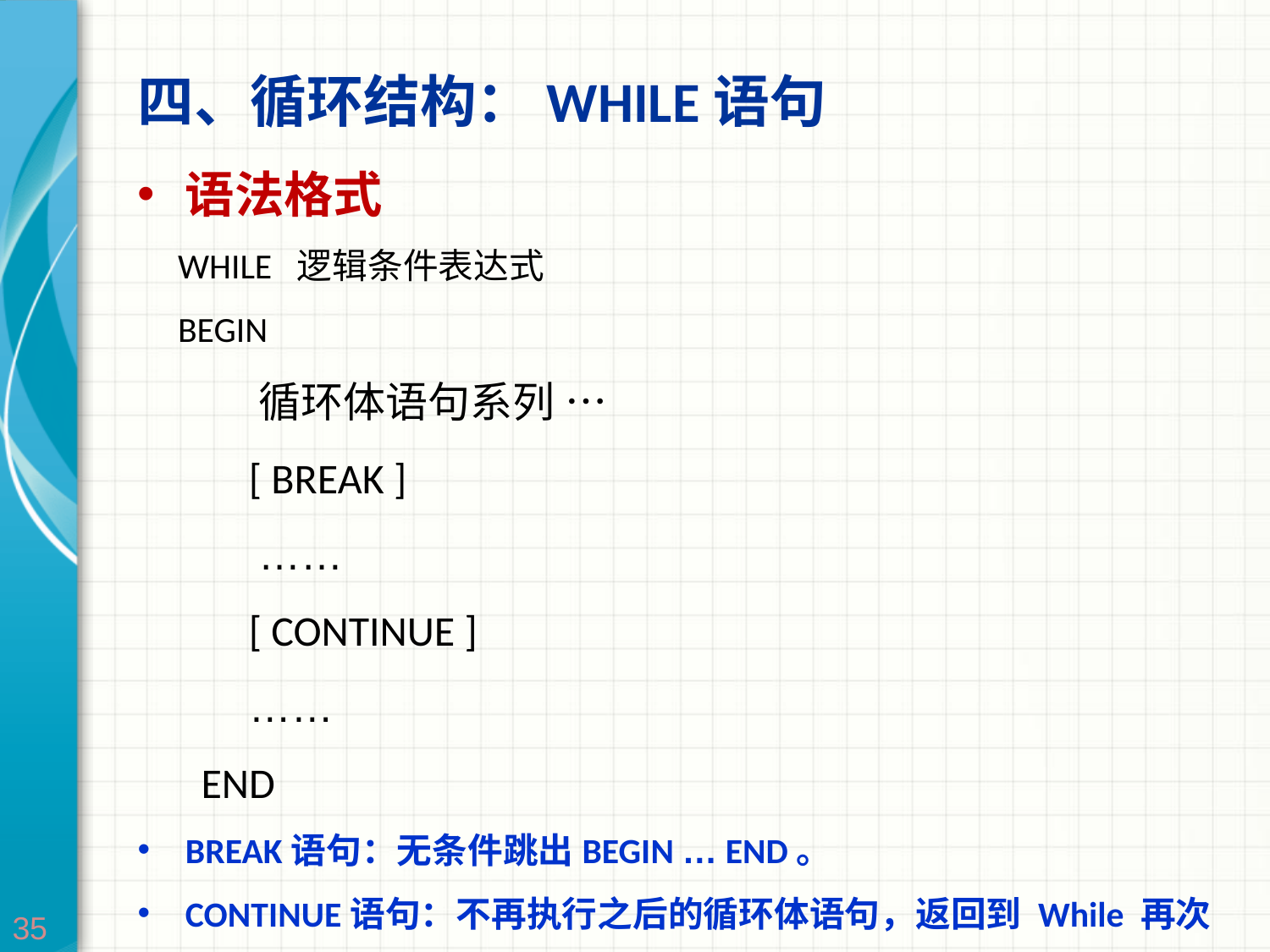

四、循环结构：WHILE语句
语法格式
     WHILE  逻辑条件表达式
     BEGIN
     循环体语句系列 …
     [ BREAK ]
      ……
     [ CONTINUE ]
     ……
END
BREAK语句：无条件跳出BEGIN … END。
CONTINUE语句：不再执行之后的循环体语句，返回到 While 再次判断条件表达式的值。

35